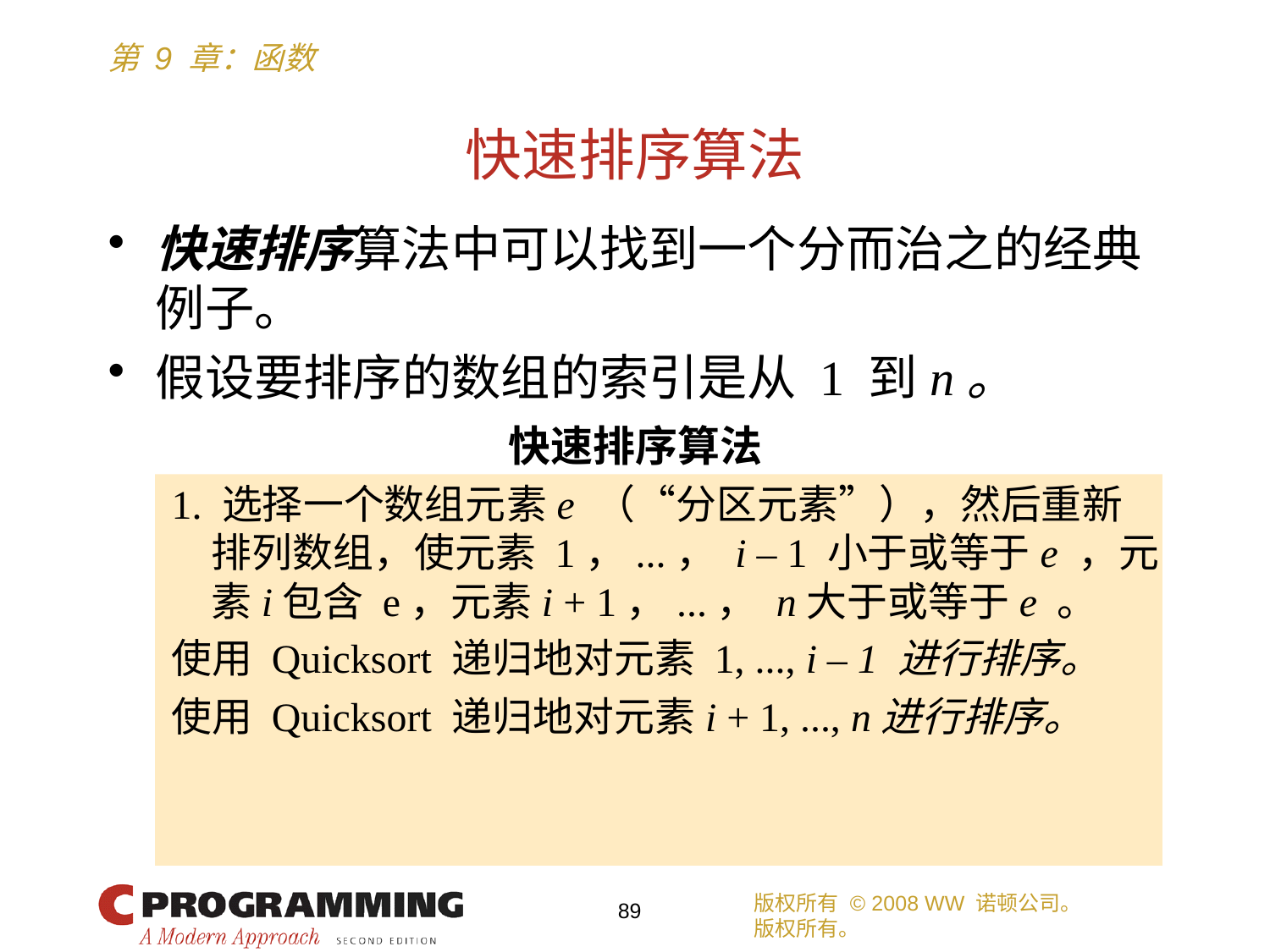

# 快速排序算法
快速排序算法中可以找到一个分而治之的经典例子。
假设要排序的数组的索引是从 1 到n。
快速排序算法
1. 选择一个数组元素e （“分区元素”），然后重新排列数组，使元素 1，...， i – 1 小于或等于e ，元素i包含 e，元素i + 1，...， n大于或等于e 。
使用 Quicksort 递归地对元素 1, ..., i – 1 进行排序。
使用 Quicksort 递归地对元素i + 1, ..., n进行排序。

版权所有 © 2008 WW 诺顿公司。
版权所有。
89